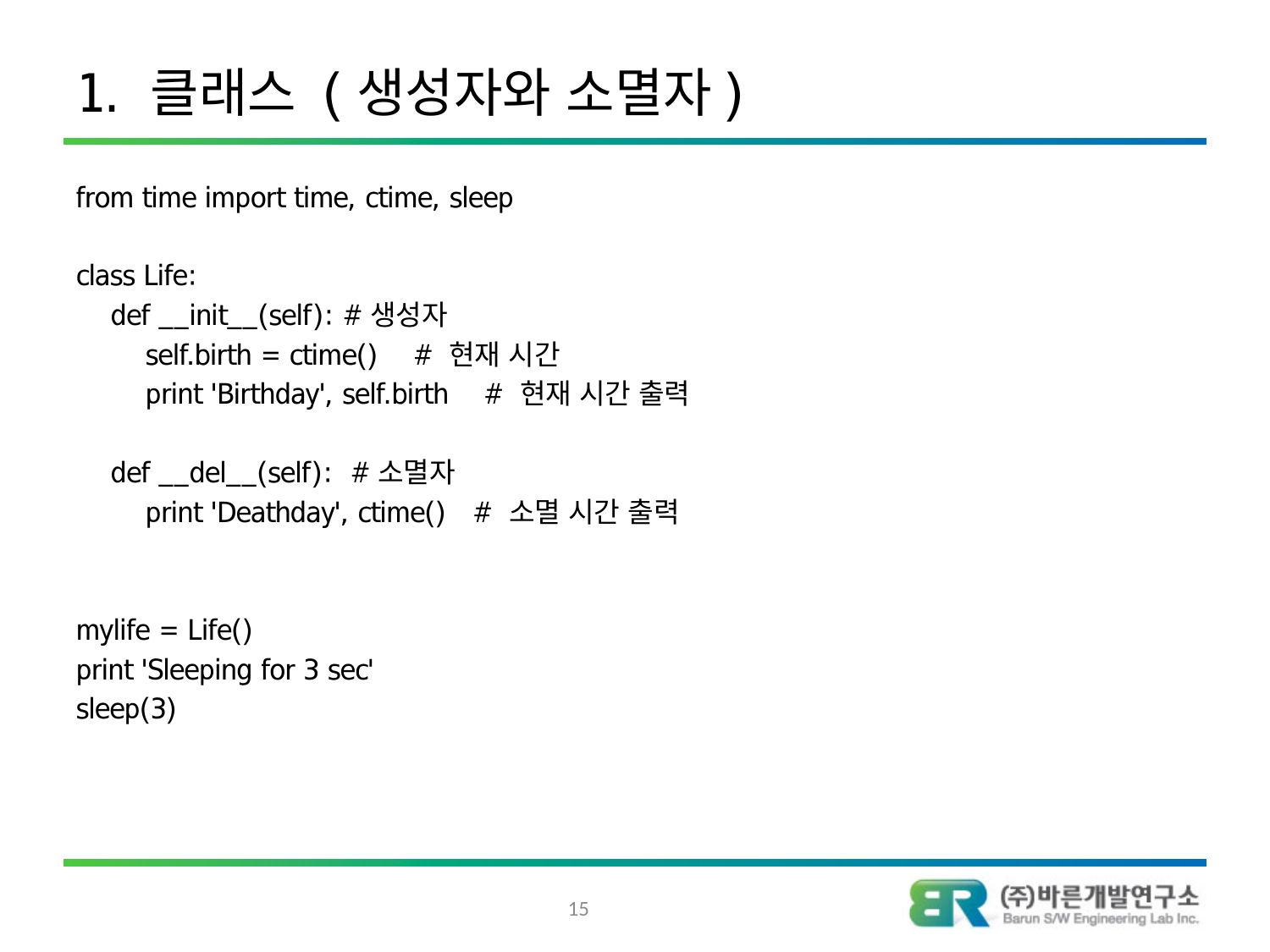

# 1. 클래스 (생성자와 소멸자)
from time import time, ctime, sleep

class Life:
    def __init__(self): #생성자
        self.birth = ctime()    # 현재 시간
        print 'Birthday', self.birth    # 현재 시간 출력

    def __del__(self):  #소멸자
        print 'Deathday', ctime()   # 소멸 시간 출력

mylife = Life()
print 'Sleeping for 3 sec'
sleep(3)

15